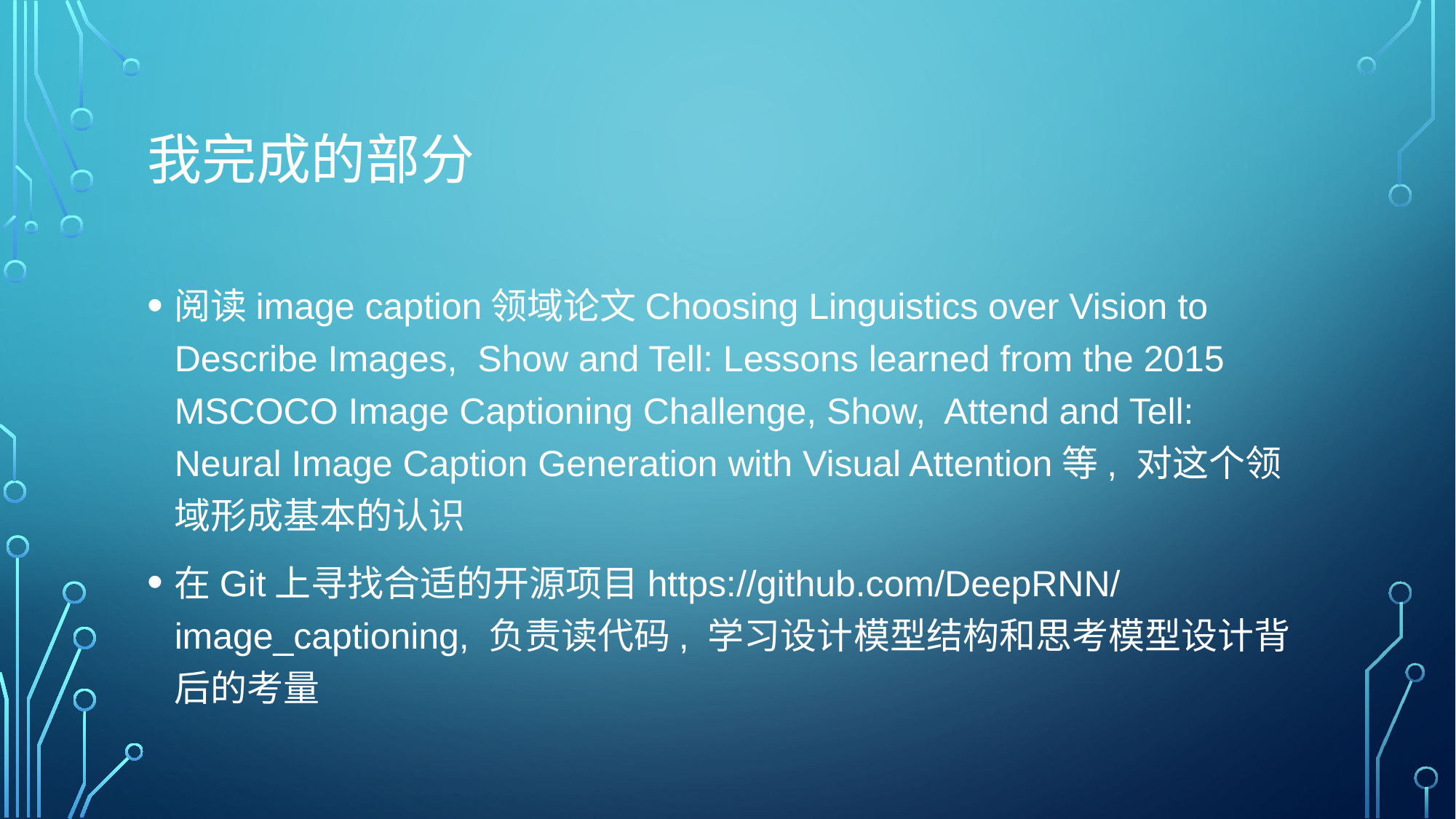

# 我完成的部分
阅读image caption领域论文Choosing Linguistics over Vision to Describe Images,  Show and Tell: Lessons learned from the 2015 MSCOCO Image Captioning Challenge, Show,  Attend and Tell: Neural Image Caption Generation with Visual Attention等, 对这个领域形成基本的认识
在Git上寻找合适的开源项目https://github.com/DeepRNN/image_captioning, 负责读代码, 学习设计模型结构和思考模型设计背后的考量